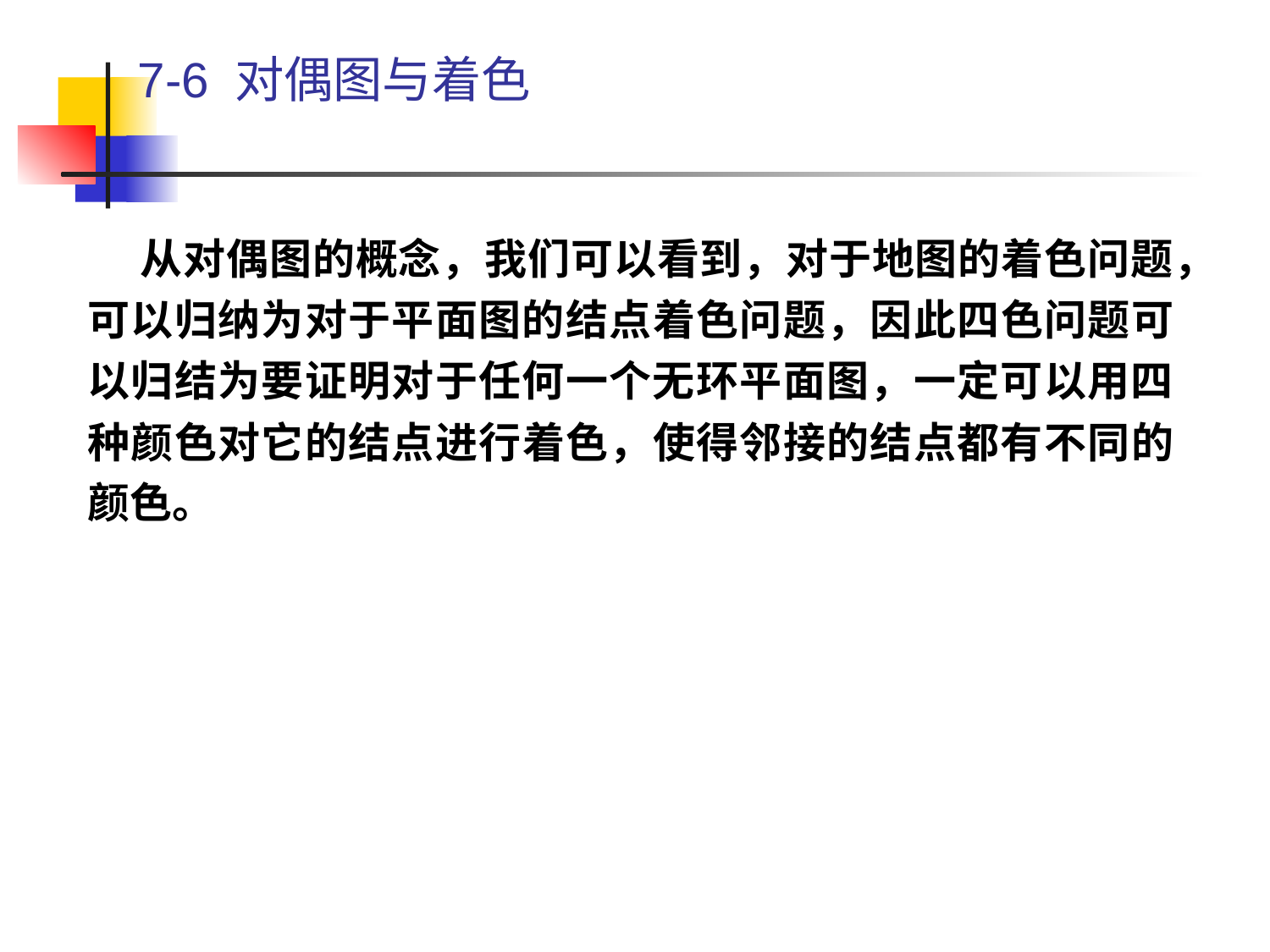

# 7-6 对偶图与着色
从对偶图的概念，我们可以看到，对于地图的着色问题，可以归纳为对于平面图的结点着色问题，因此四色问题可以归结为要证明对于任何一个无环平面图，一定可以用四种颜色对它的结点进行着色，使得邻接的结点都有不同的颜色。